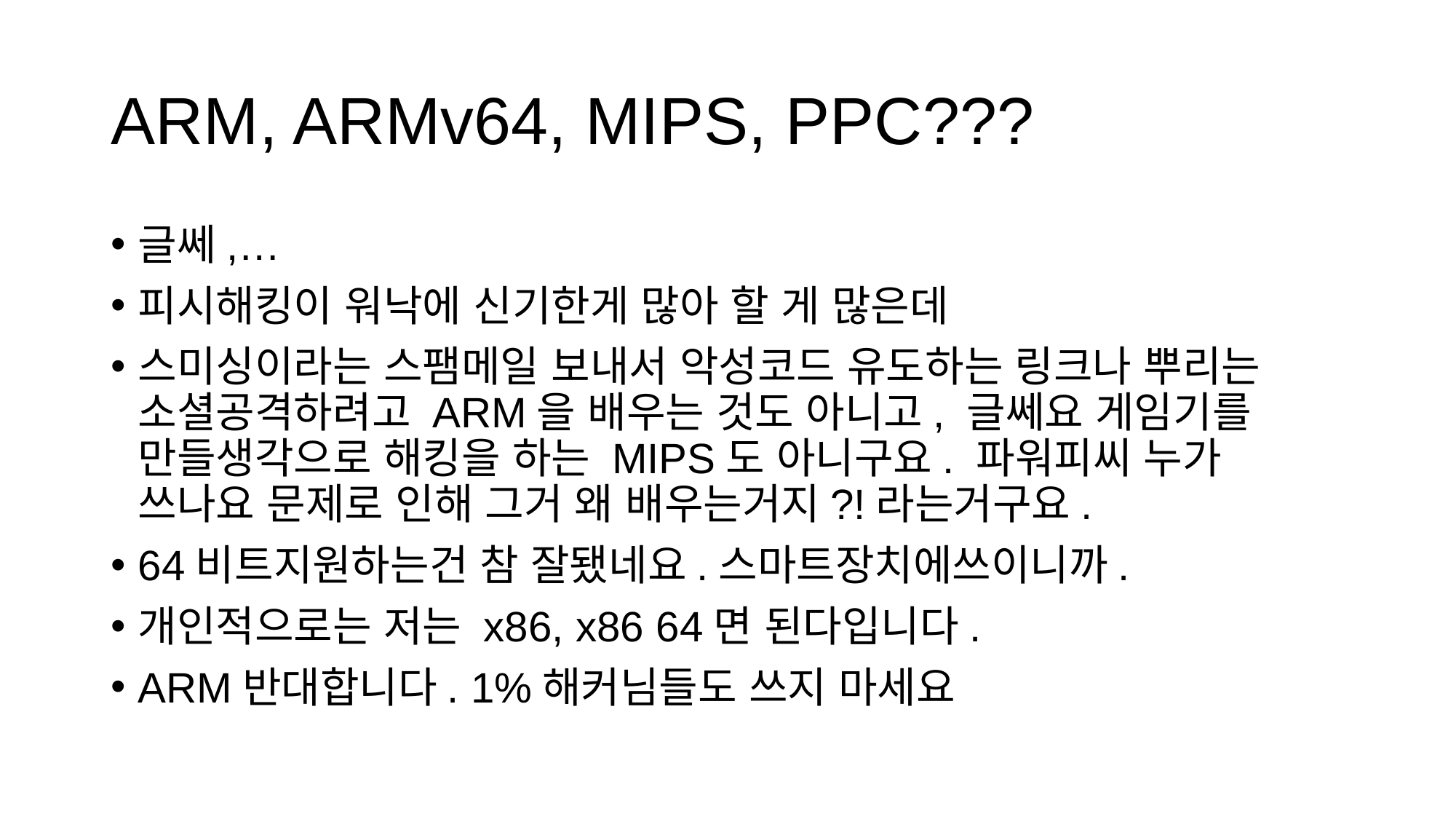

# ARM, ARMv64, MIPS, PPC???
글쎄,…
피시해킹이 워낙에 신기한게 많아 할 게 많은데
스미싱이라는 스팸메일 보내서 악성코드 유도하는 링크나 뿌리는 소셜공격하려고 ARM을 배우는 것도 아니고, 글쎄요 게임기를 만들생각으로 해킹을 하는 MIPS도 아니구요. 파워피씨 누가 쓰나요 문제로 인해 그거 왜 배우는거지?!라는거구요.
64비트지원하는건 참 잘됐네요.스마트장치에쓰이니까.
개인적으로는 저는 x86, x86 64면 된다입니다.
ARM반대합니다. 1%해커님들도 쓰지 마세요